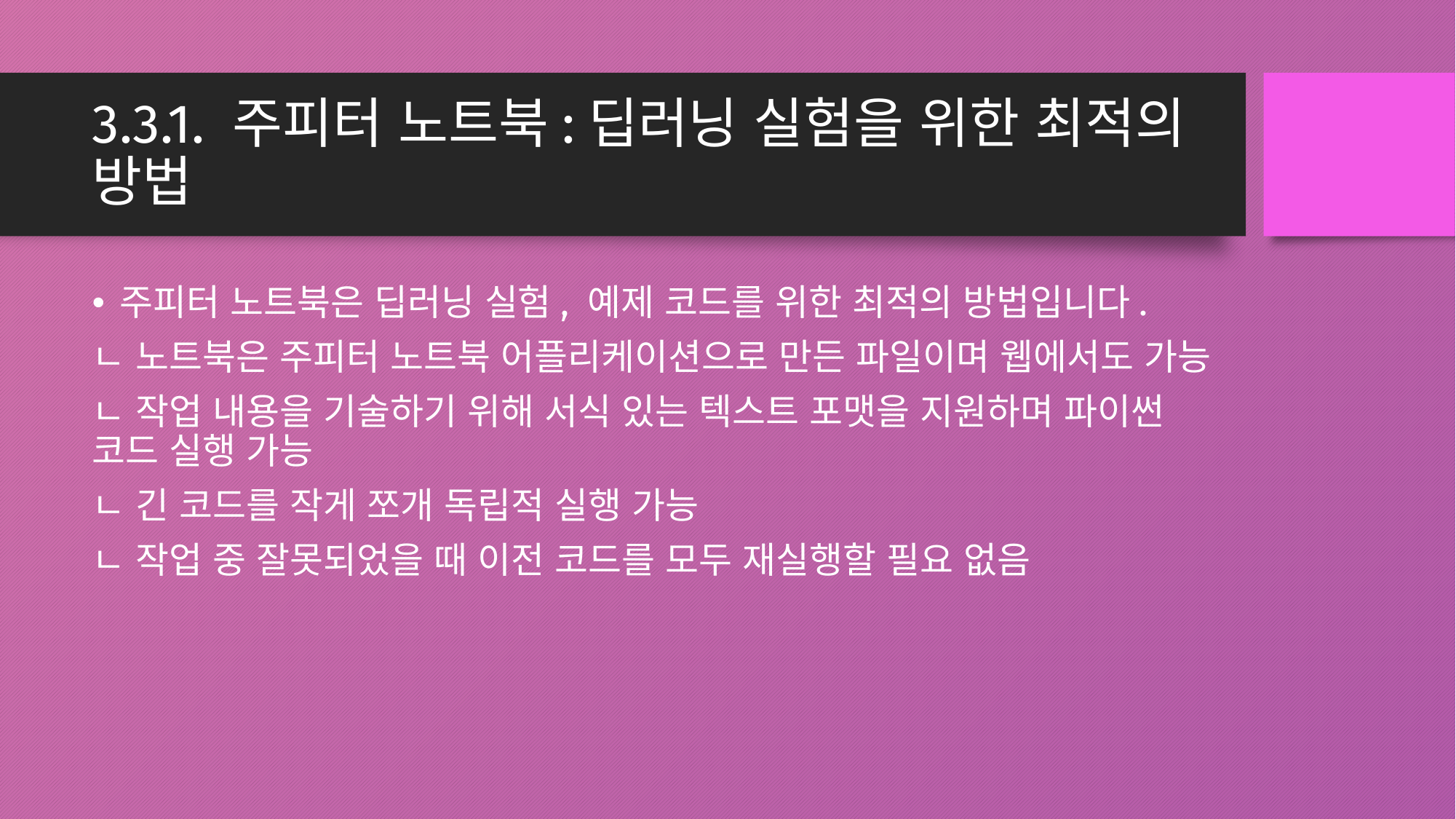

# 3.3.1. 주피터 노트북:딥러닝 실험을 위한 최적의 방법
주피터 노트북은 딥러닝 실험, 예제 코드를 위한 최적의 방법입니다.
ㄴ 노트북은 주피터 노트북 어플리케이션으로 만든 파일이며 웹에서도 가능
ㄴ 작업 내용을 기술하기 위해 서식 있는 텍스트 포맷을 지원하며 파이썬 코드 실행 가능
ㄴ 긴 코드를 작게 쪼개 독립적 실행 가능
ㄴ 작업 중 잘못되었을 때 이전 코드를 모두 재실행할 필요 없음